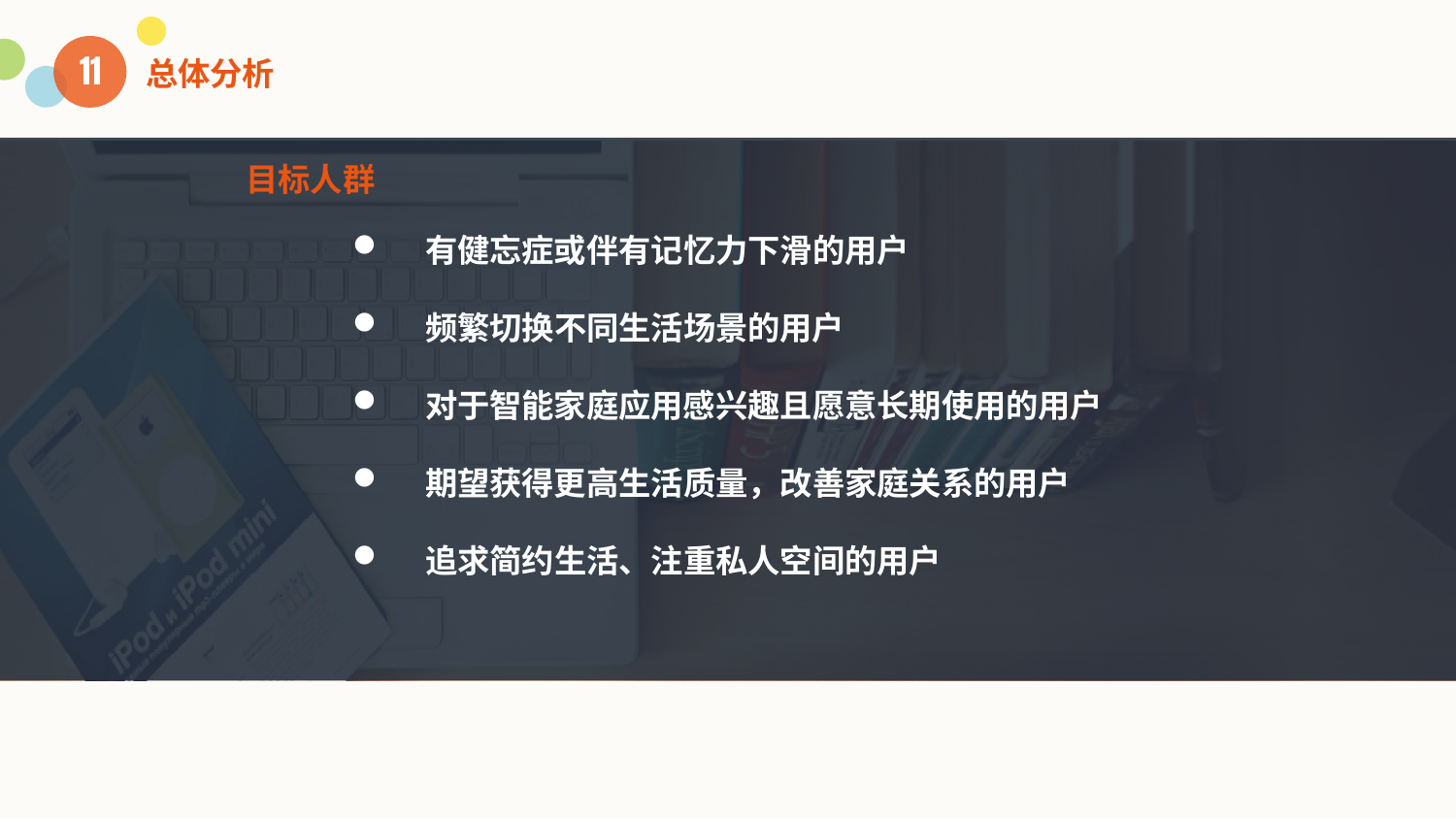

11
总体分析

目标人群
有健忘症或伴有记忆力下滑的用户

频繁切换不同生活场景的用户

对于智能家庭应用感兴趣且愿意长期使用的用户

期望获得更高生活质量，改善家庭关系的用户

追求简约生活、注重私人空间的用户